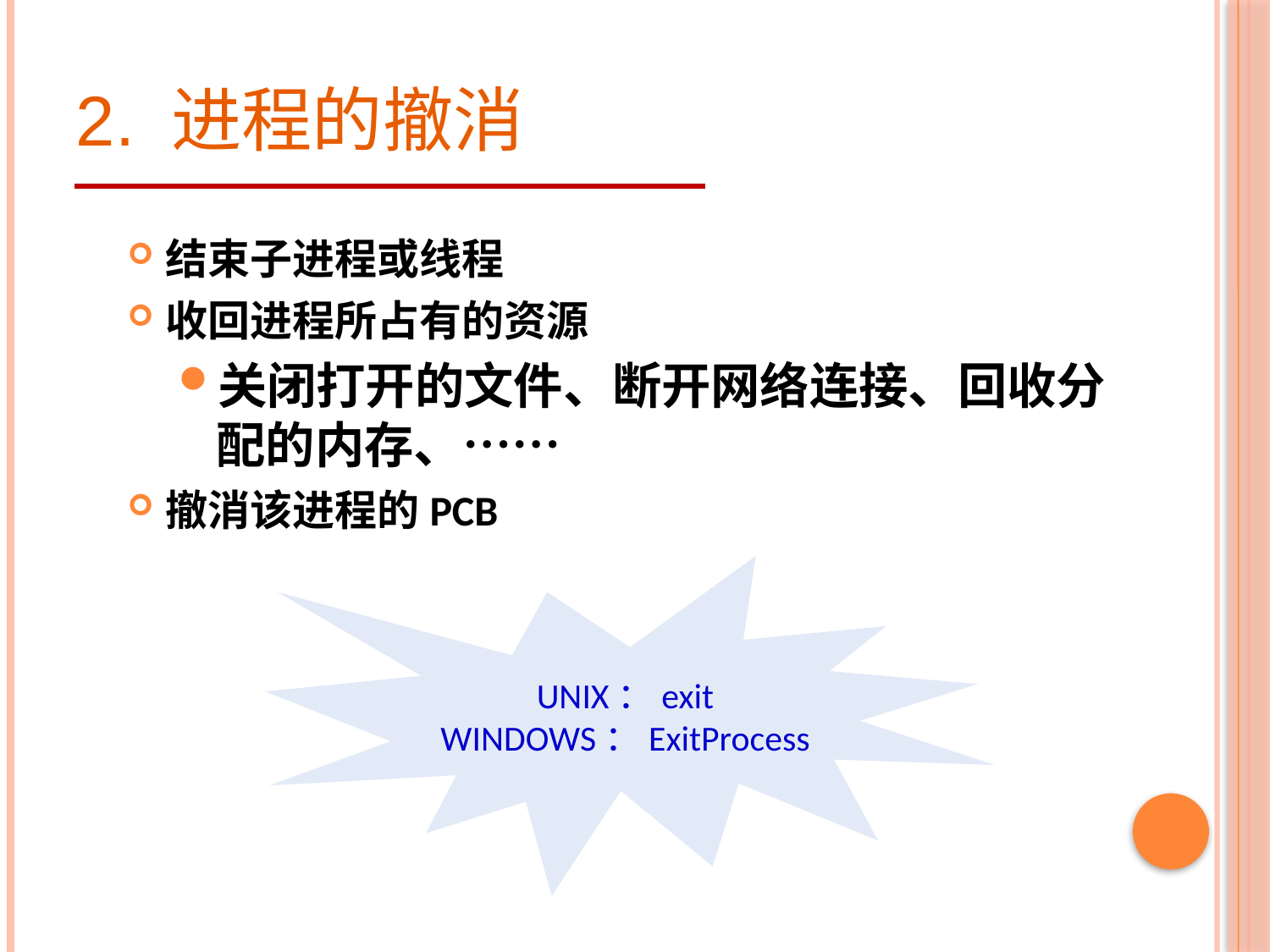

# 2. 进程的撤消
结束子进程或线程
收回进程所占有的资源
关闭打开的文件、断开网络连接、回收分配的内存、……
撤消该进程的PCB
UNIX：exit
WINDOWS：ExitProcess